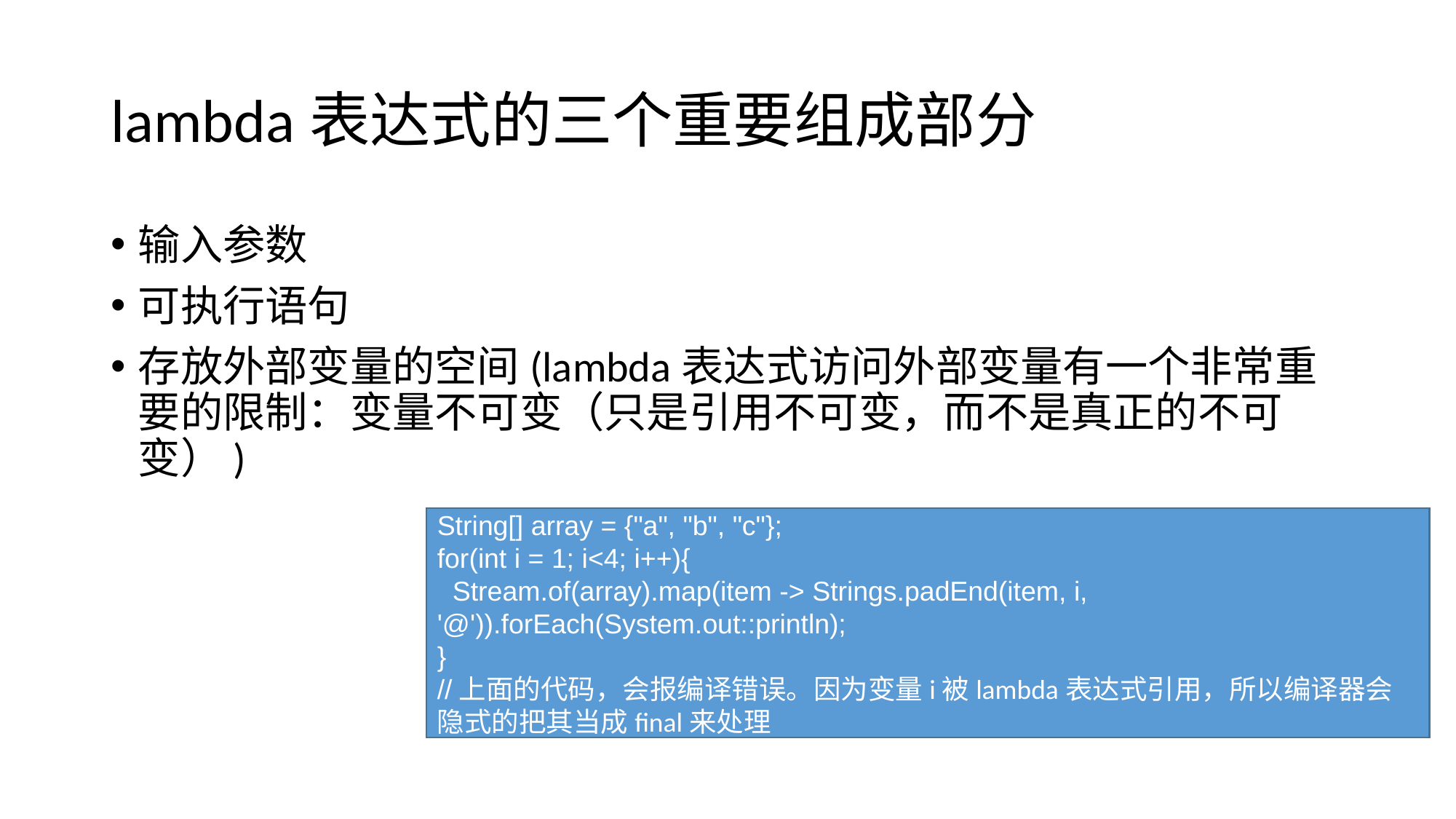

# lambda表达式的三个重要组成部分
输入参数
可执行语句
存放外部变量的空间(lambda表达式访问外部变量有一个非常重要的限制：变量不可变（只是引用不可变，而不是真正的不可变）)

String[] array = {"a", "b", "c"};
for(int i = 1; i<4; i++){
  Stream.of(array).map(item -> Strings.padEnd(item, i, '@')).forEach(System.out::println);
}
//上面的代码，会报编译错误。因为变量i被lambda表达式引用，所以编译器会隐式的把其当成final来处理